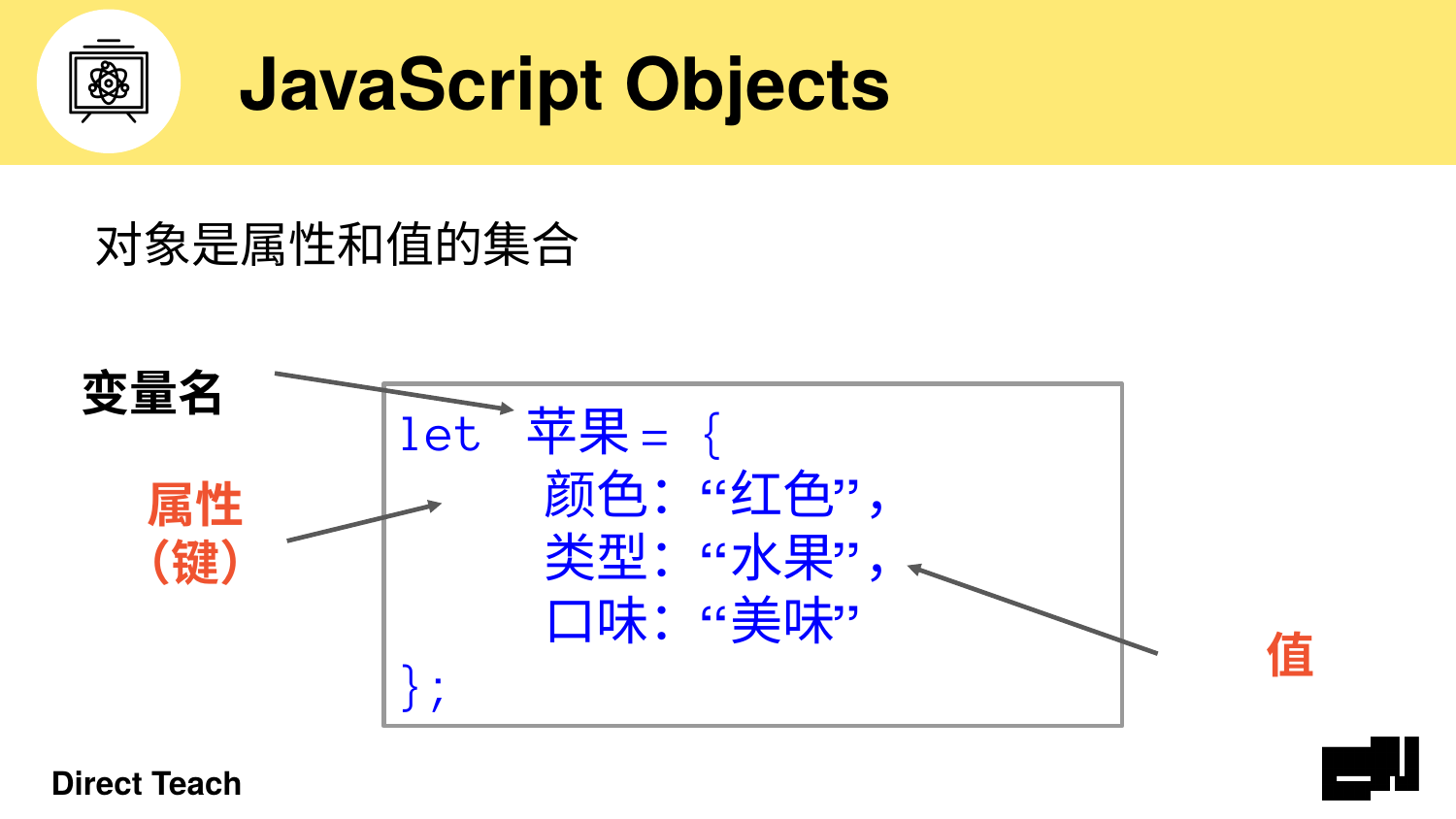

# JavaScript Objects
对象是属性和值的集合
变量名
let 苹果= {
	颜色：“红色”，
	类型：“水果”，
	口味：“美味”
};
属性（键）
值